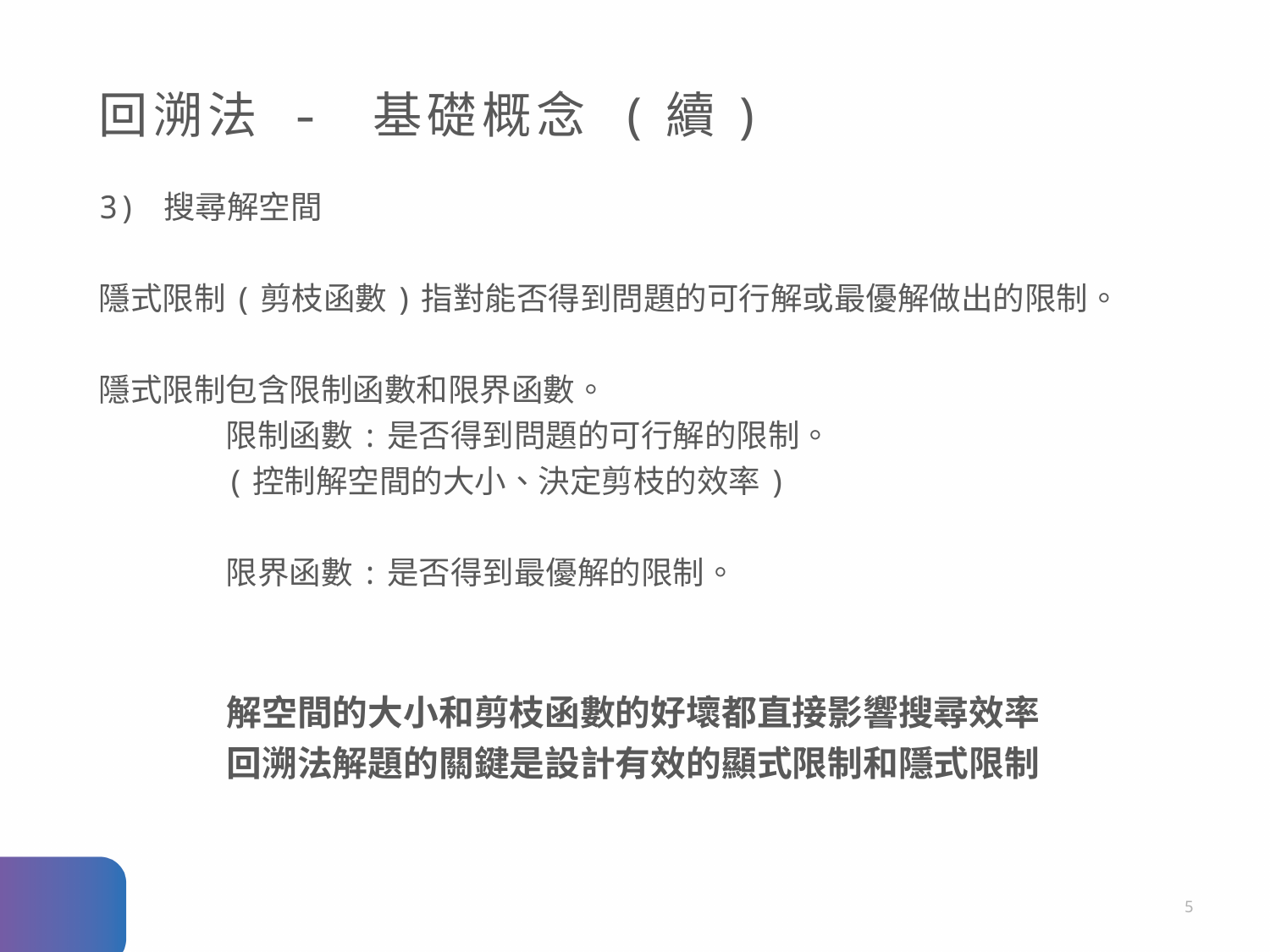

# 回溯法 - 基礎概念 (續)
3) 搜尋解空間

隱式限制(剪枝函數)指對能否得到問題的可行解或最優解做出的限制。

隱式限制包含限制函數和限界函數。
	限制函數:是否得到問題的可行解的限制。
	(控制解空間的大小、決定剪枝的效率)

	限界函數:是否得到最優解的限制。

解空間的大小和剪枝函數的好壞都直接影響搜尋效率
回溯法解題的關鍵是設計有效的顯式限制和隱式限制

5